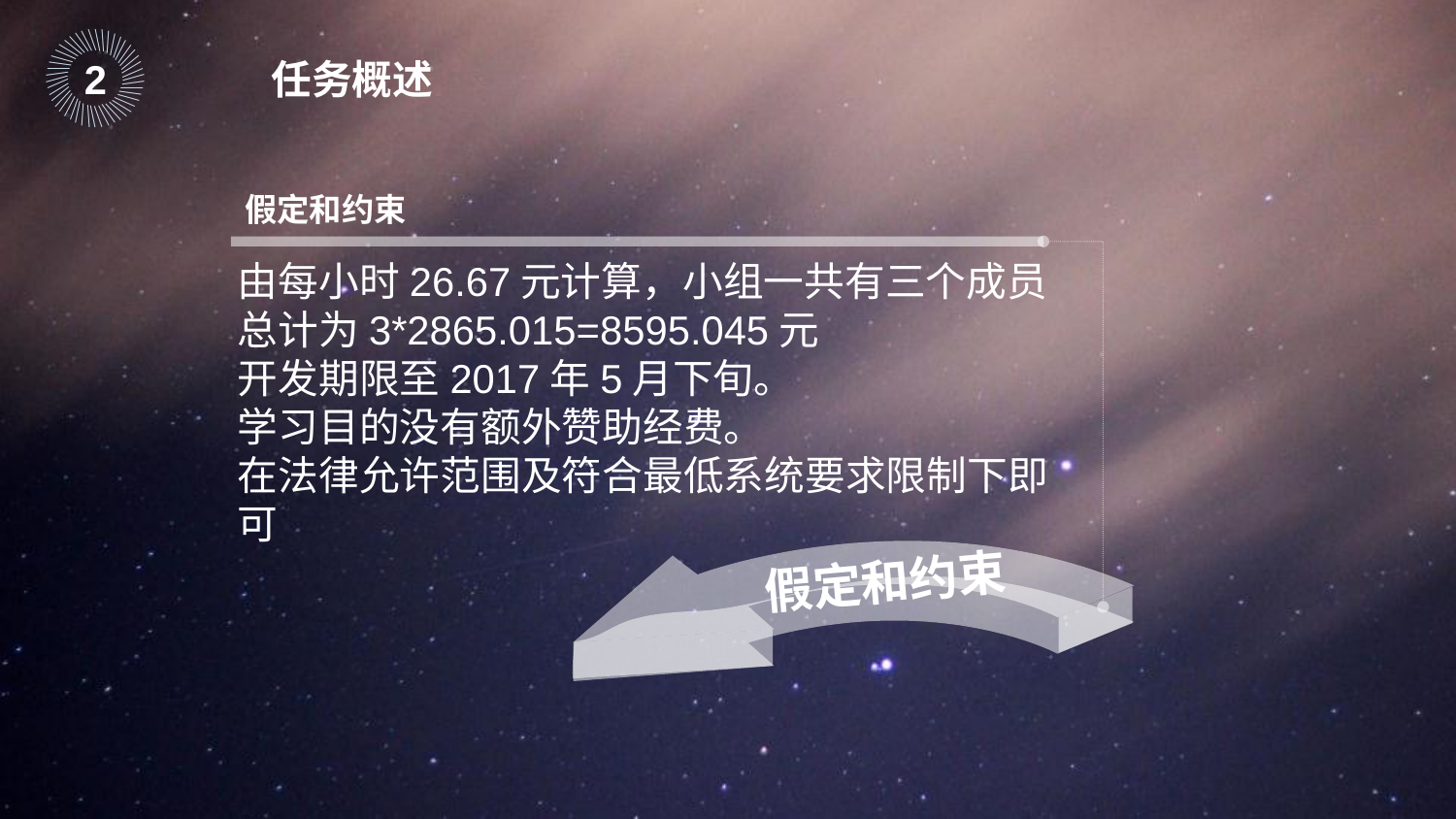

｜
｜
｜
｜
｜
｜
｜
｜
｜
｜
｜
｜
｜
｜
｜
｜
｜
｜
｜
｜
｜
｜
｜
｜
｜
｜
｜
｜
｜
｜
｜
｜
｜
｜
｜
｜
｜
｜
｜
｜
｜
｜
｜
｜
｜
｜
2
任务概述
假定和约束

由每小时26.67元计算，小组一共有三个成员总计为3*2865.015=8595.045元
开发期限至2017年5月下旬。
学习目的没有额外赞助经费。
在法律允许范围及符合最低系统要求限制下即可

假定和约束